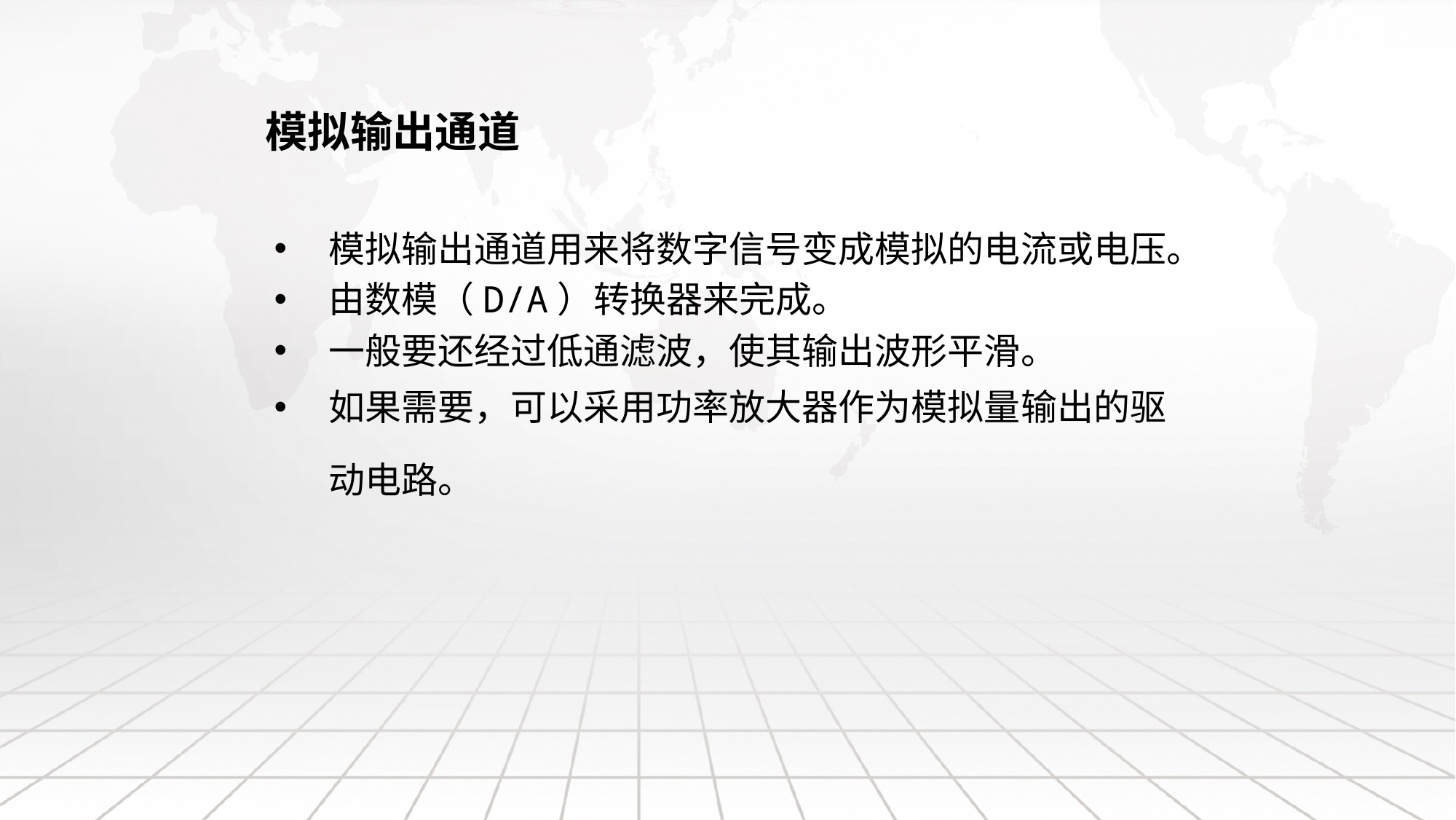

# 模拟输出通道
模拟输出通道用来将数字信号变成模拟的电流或电压。
由数模（D/A）转换器来完成。
一般要还经过低通滤波，使其输出波形平滑。
如果需要，可以采用功率放大器作为模拟量输出的驱动电路。